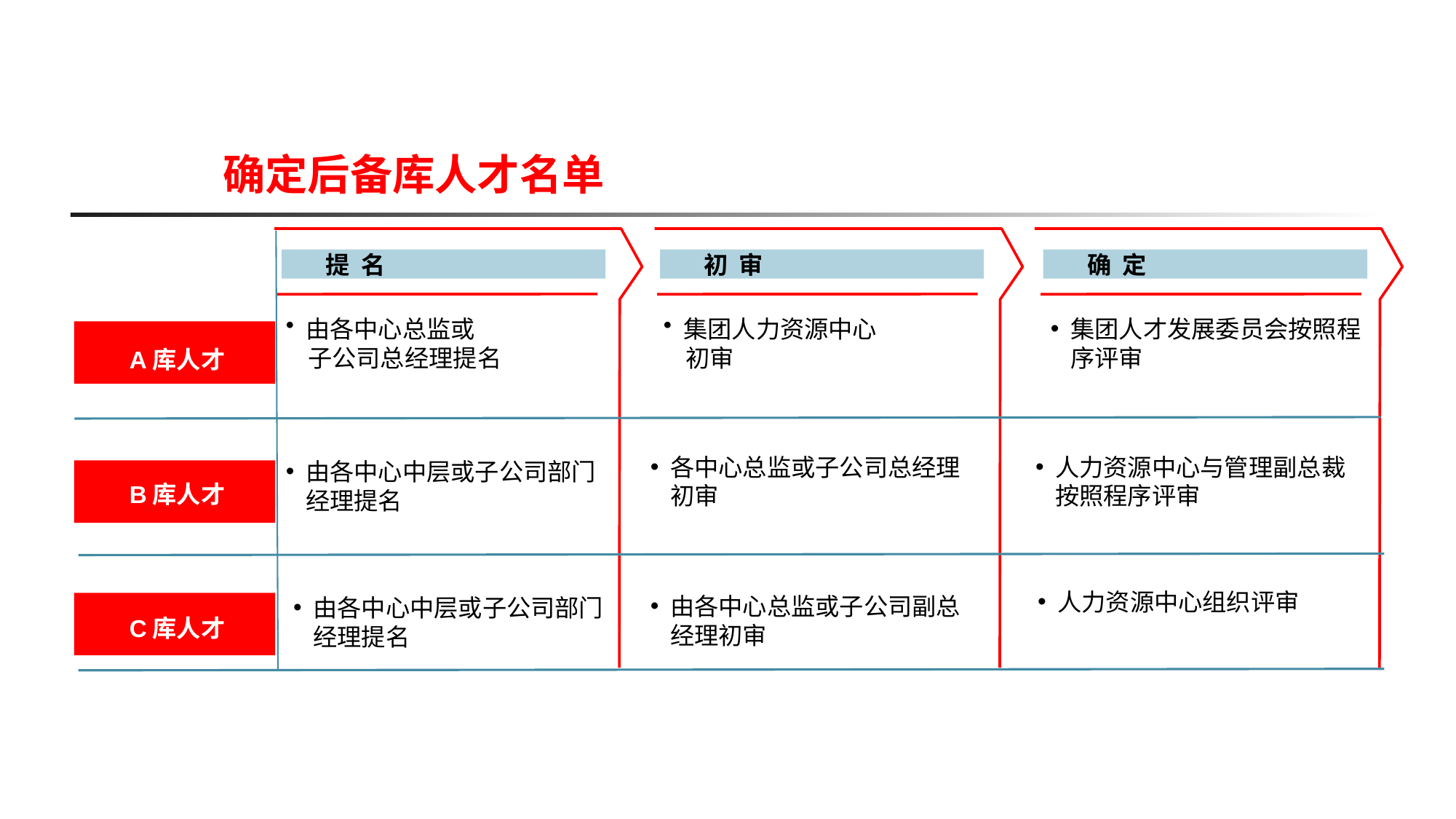

# 确定后备库人才名单

       提  名
       初  审
       确  定

由各中心总监或
   子公司总经理提名
集团人力资源中心
   初审
集团人才发展委员会按照程序评审

A库人才

各中心总监或子公司总经理初审
人力资源中心与管理副总裁按照程序评审
由各中心中层或子公司部门经理提名

B库人才

人力资源中心组织评审
由各中心总监或子公司副总经理初审

由各中心中层或子公司部门经理提名
C库人才

57